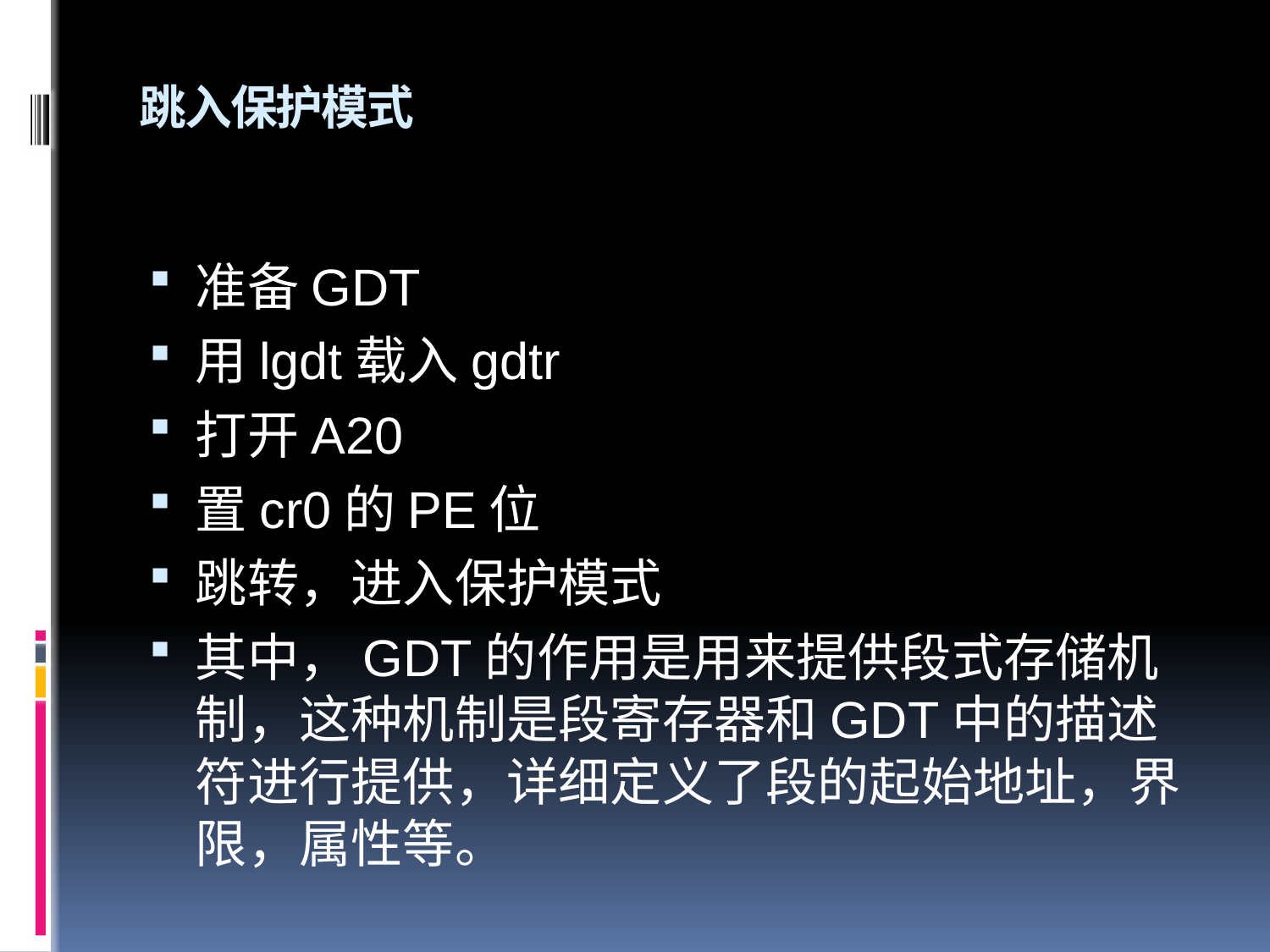

# 跳入保护模式
准备GDT
用lgdt载入gdtr
打开A20
置cr0的PE位
跳转，进入保护模式
其中，GDT的作用是用来提供段式存储机制，这种机制是段寄存器和GDT中的描述符进行提供，详细定义了段的起始地址，界限，属性等。